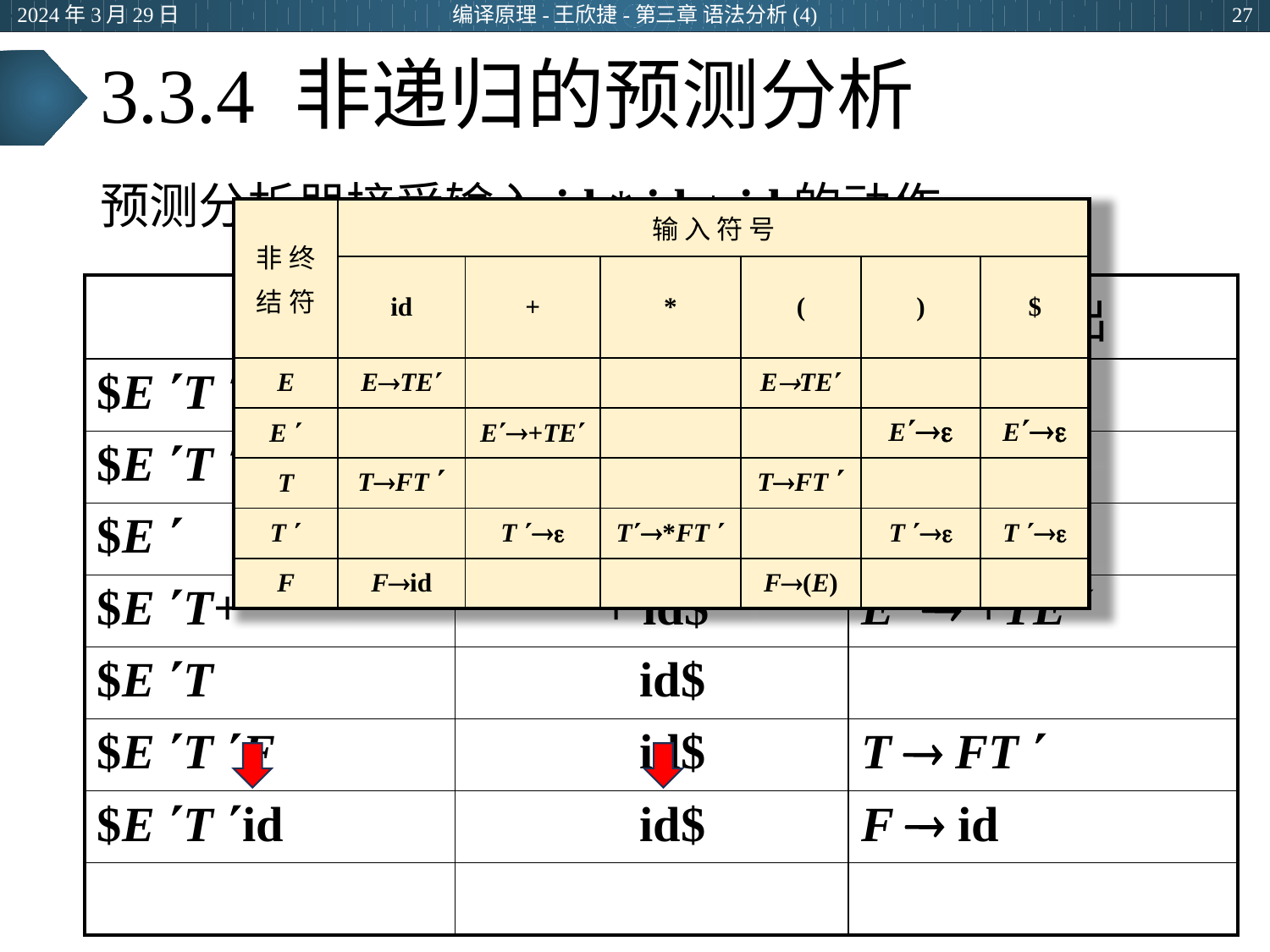

2024年3月29日
编译原理-王欣捷-第三章 语法分析(4)
27
# 3.3.4 非递归的预测分析
预测分析器接受输入id * id + id的动作
| 非 终 结 符 | 输 入 符 号 |  |  |  |  |  |
| --- | --- | --- | --- | --- | --- | --- |
|  | id | + | \* | ( | ) | $ |
| E | E→TE′ |  |  | E→TE′ |  |  |
| E ′ |  | E′→+TE′ |  |  | E′→ε | E′→ε |
| T | T→FT ′ |  |  | T→FT ′ |  |  |
| T ′ |  | T ′→ε | T′→\*FT ′ |  | T ′→ε | T ′→ε |
| F | F→id |  |  | F→(E) |  |  |
| 栈 | 输 入 | 输 出 |
| --- | --- | --- |
| $E ′T ′ id | id + id$ | F → id |
| $E ′T ′ | + id$ |  |
| $E ′ | + id$ | T ′→ ε |
| $E ′T+ | + id$ | E ′→ +TE ′ |
| $E ′T | id$ |  |
| $E ′T ′F | id$ | T → FT ′ |
| $E ′T ′id | id$ | F → id |
|  |  |  |